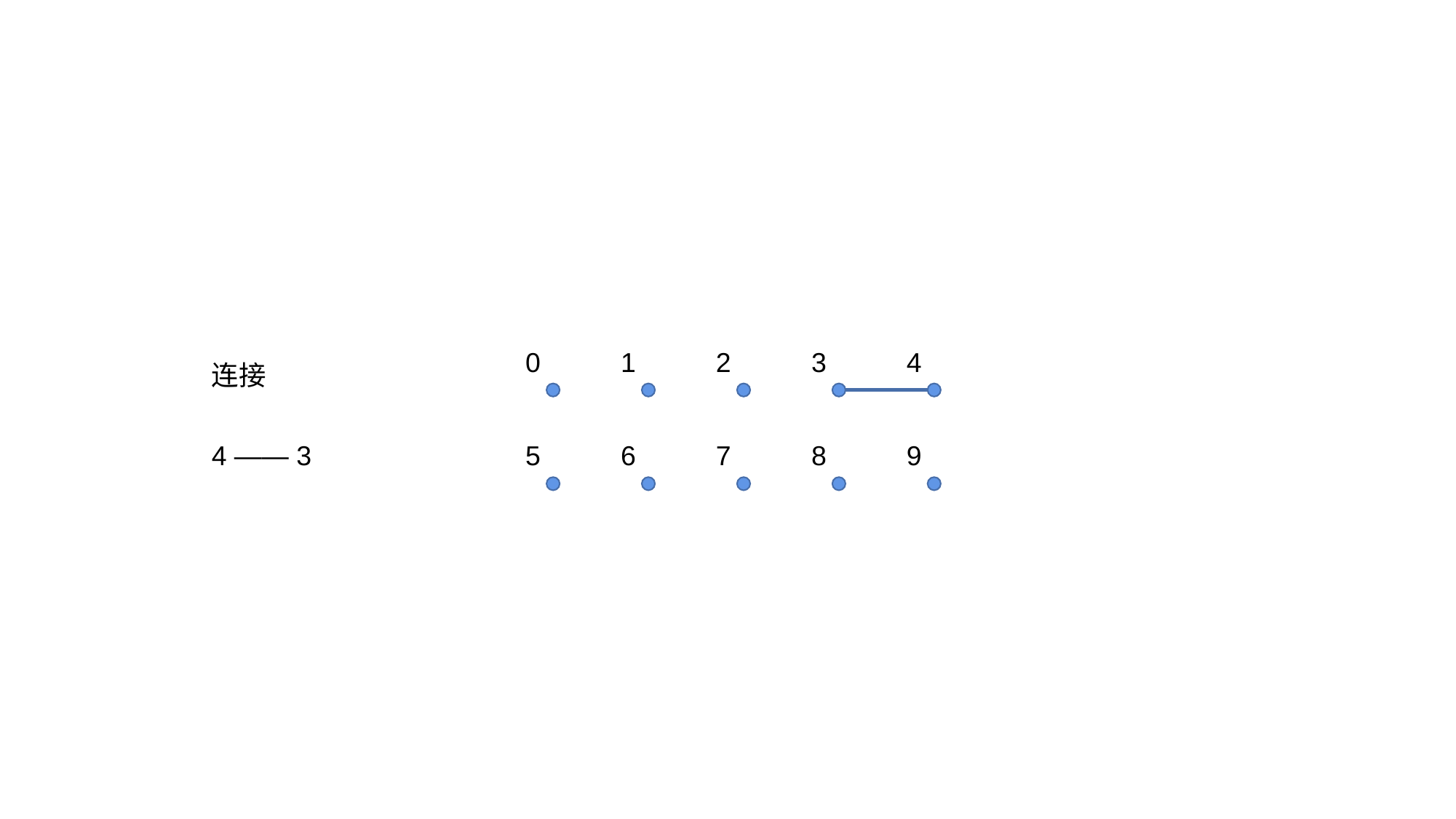

0

1

2

3

4

连接
4 —— 3
5

6

7

8

9